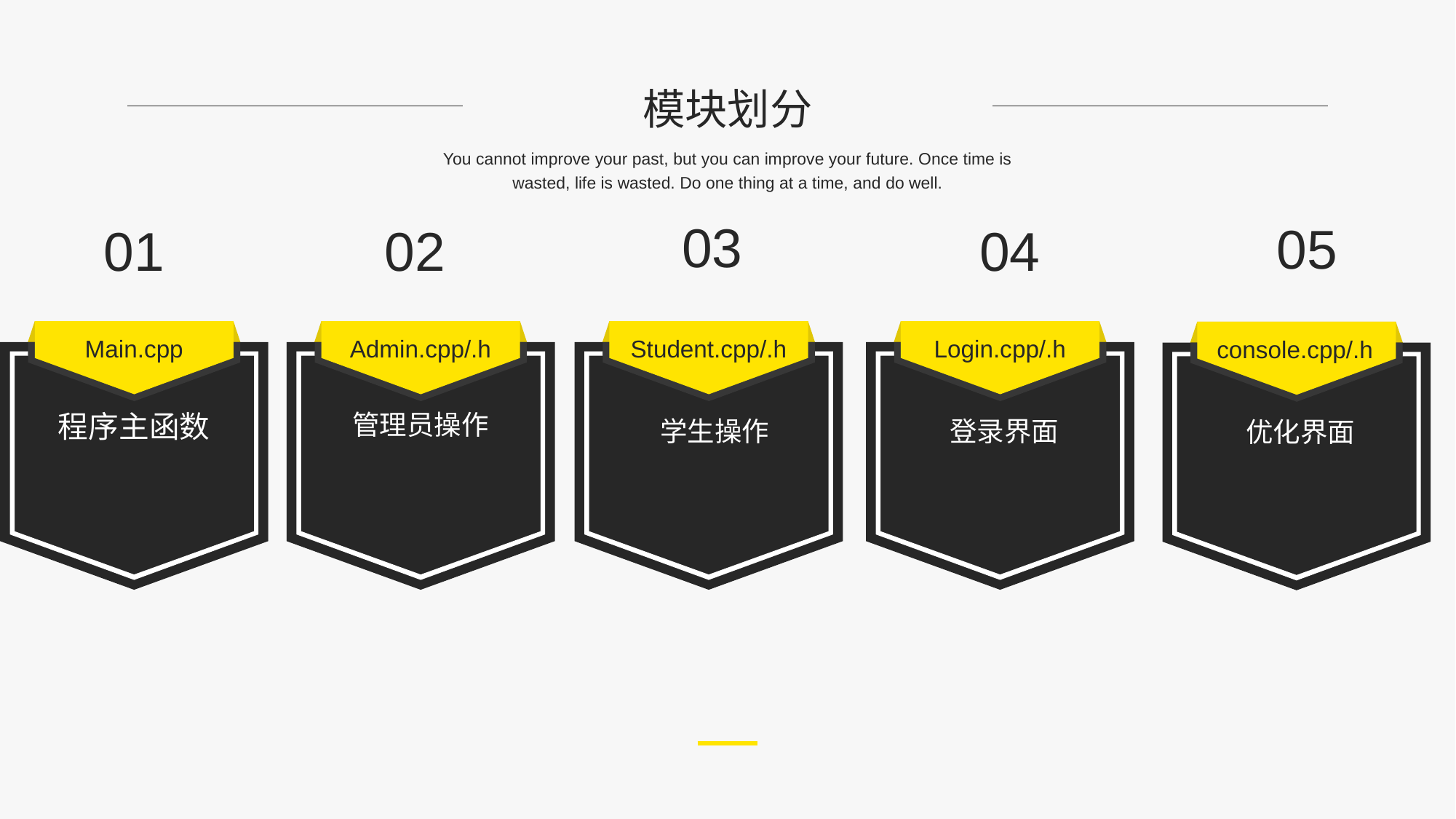

模块划分
You cannot improve your past, but you can improve your future. Once time is wasted, life is wasted. Do one thing at a time, and do well.
03
05
04
01
02

Main.cpp
Admin.cpp/.h
Student.cpp/.h
Login.cpp/.h
console.cpp/.h
程序主函数
管理员操作
学生操作
登录界面
优化界面